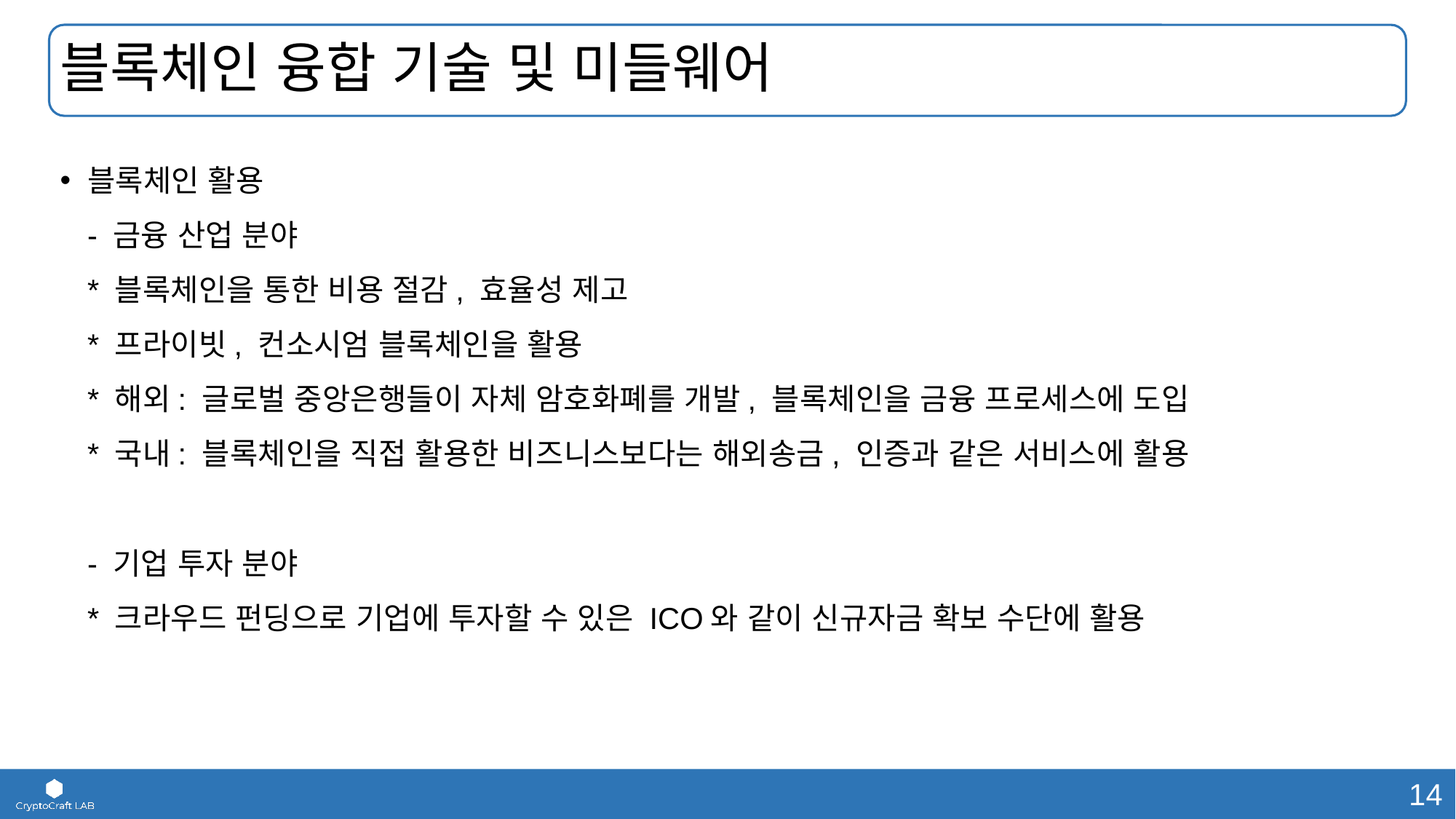

# 블록체인 융합 기술 및 미들웨어
블록체인 활용
- 금융 산업 분야
* 블록체인을 통한 비용 절감, 효율성 제고
* 프라이빗, 컨소시엄 블록체인을 활용
* 해외: 글로벌 중앙은행들이 자체 암호화폐를 개발, 블록체인을 금융 프로세스에 도입
* 국내: 블록체인을 직접 활용한 비즈니스보다는 해외송금, 인증과 같은 서비스에 활용
- 기업 투자 분야
* 크라우드 펀딩으로 기업에 투자할 수 있은 ICO와 같이 신규자금 확보 수단에 활용